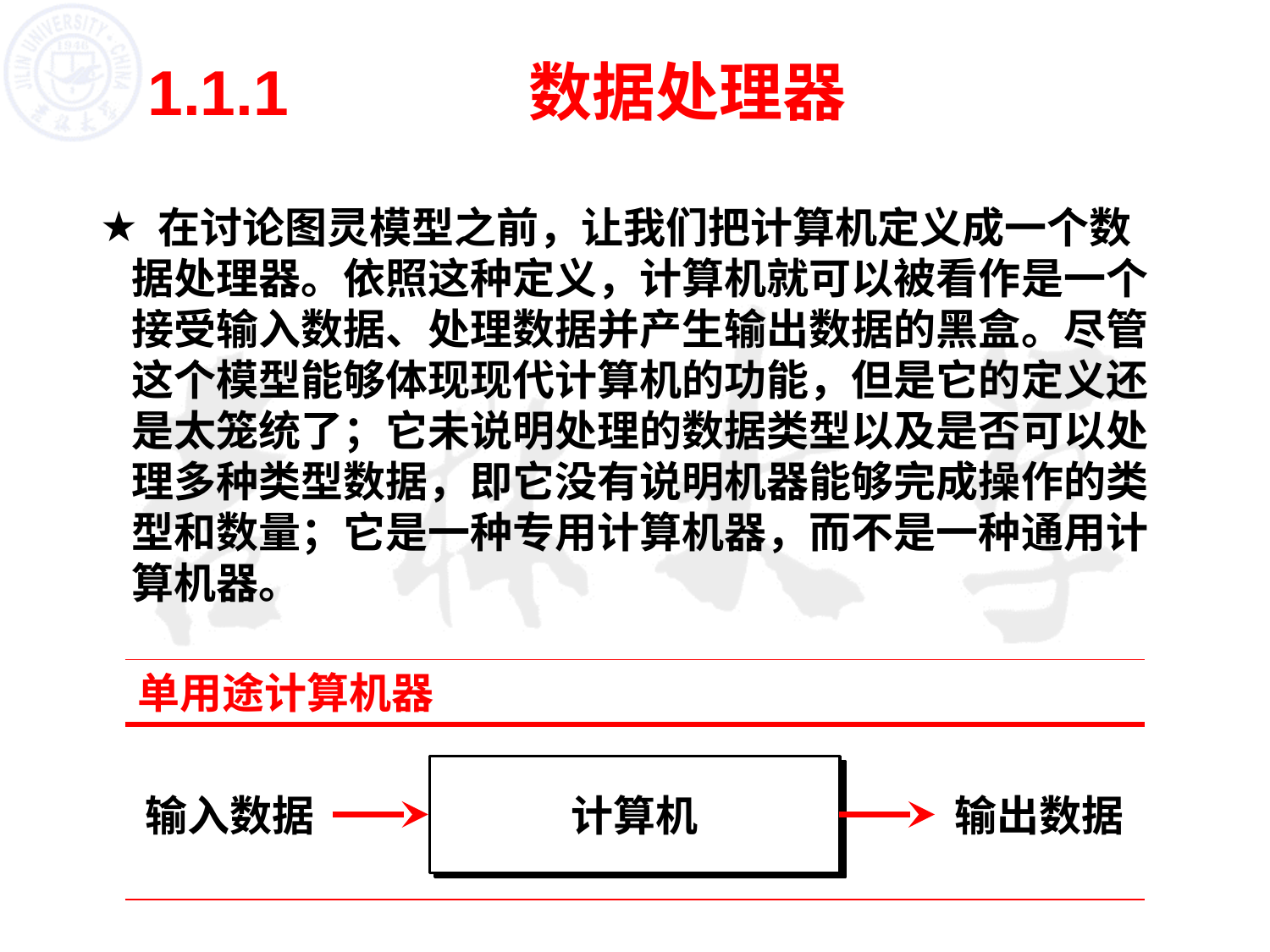

# 1.1.1		数据处理器
 在讨论图灵模型之前，让我们把计算机定义成一个数据处理器。依照这种定义，计算机就可以被看作是一个接受输入数据、处理数据并产生输出数据的黑盒。尽管这个模型能够体现现代计算机的功能，但是它的定义还是太笼统了；它未说明处理的数据类型以及是否可以处理多种类型数据，即它没有说明机器能够完成操作的类型和数量；它是一种专用计算机器，而不是一种通用计算机器。
单用途计算机器
计算机

输入数据
输出数据